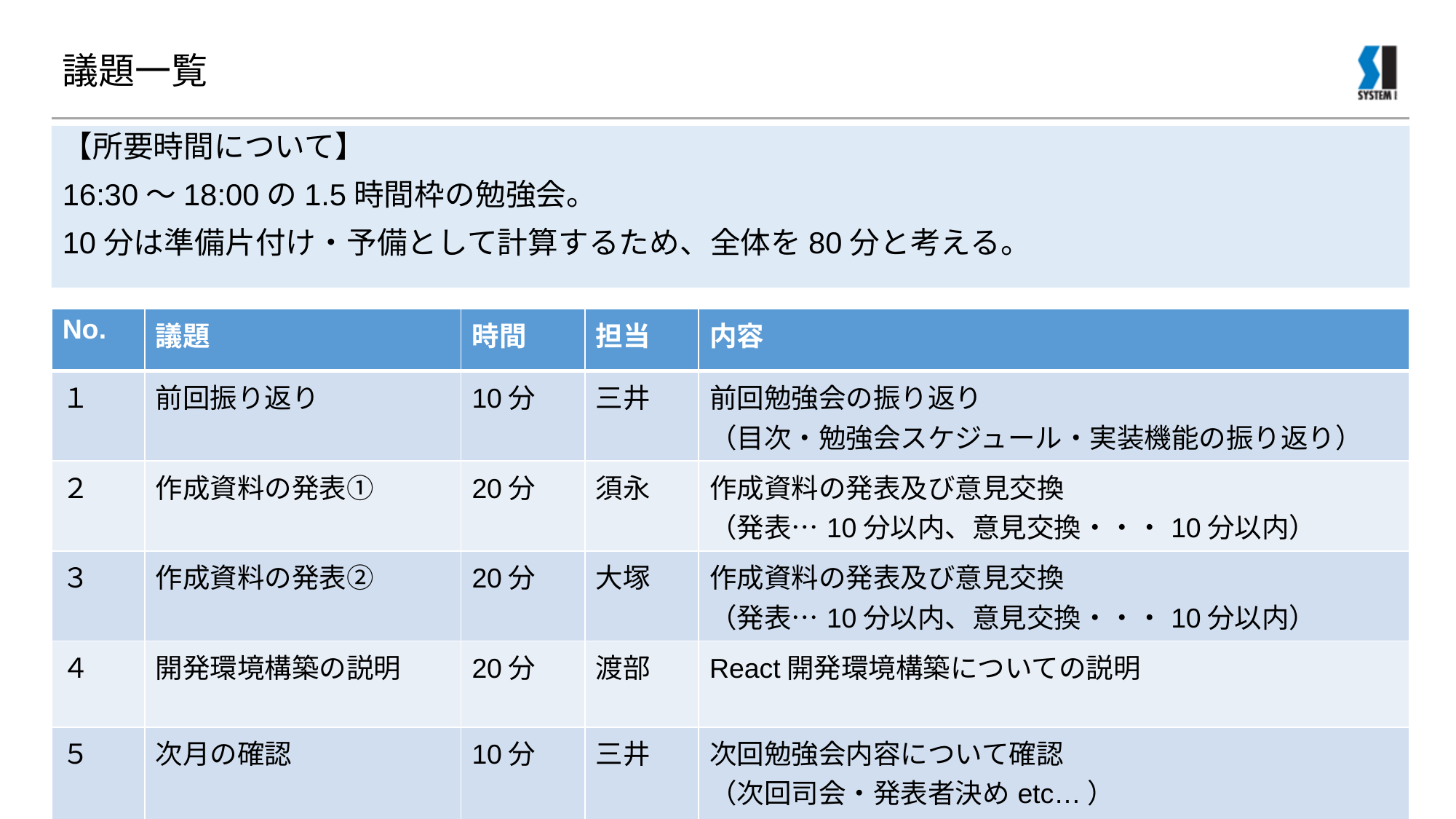

# 議題一覧
【所要時間について】
16:30～18:00の1.5時間枠の勉強会。
10分は準備片付け・予備として計算するため、全体を80分と考える。
| No. | 議題 | 時間 | 担当 | 内容 |
| --- | --- | --- | --- | --- |
| １ | 前回振り返り | 10分 | 三井 | 前回勉強会の振り返り （目次・勉強会スケジュール・実装機能の振り返り） |
| ２ | 作成資料の発表① | 20分 | 須永 | 作成資料の発表及び意見交換 （発表…10分以内、意見交換・・・10分以内） |
| ３ | 作成資料の発表② | 20分 | 大塚 | 作成資料の発表及び意見交換 （発表…10分以内、意見交換・・・10分以内） |
| ４ | 開発環境構築の説明 | 20分 | 渡部 | React開発環境構築についての説明 |
| ５ | 次月の確認 | 10分 | 三井 | 次回勉強会内容について確認 （次回司会・発表者決めetc…） |